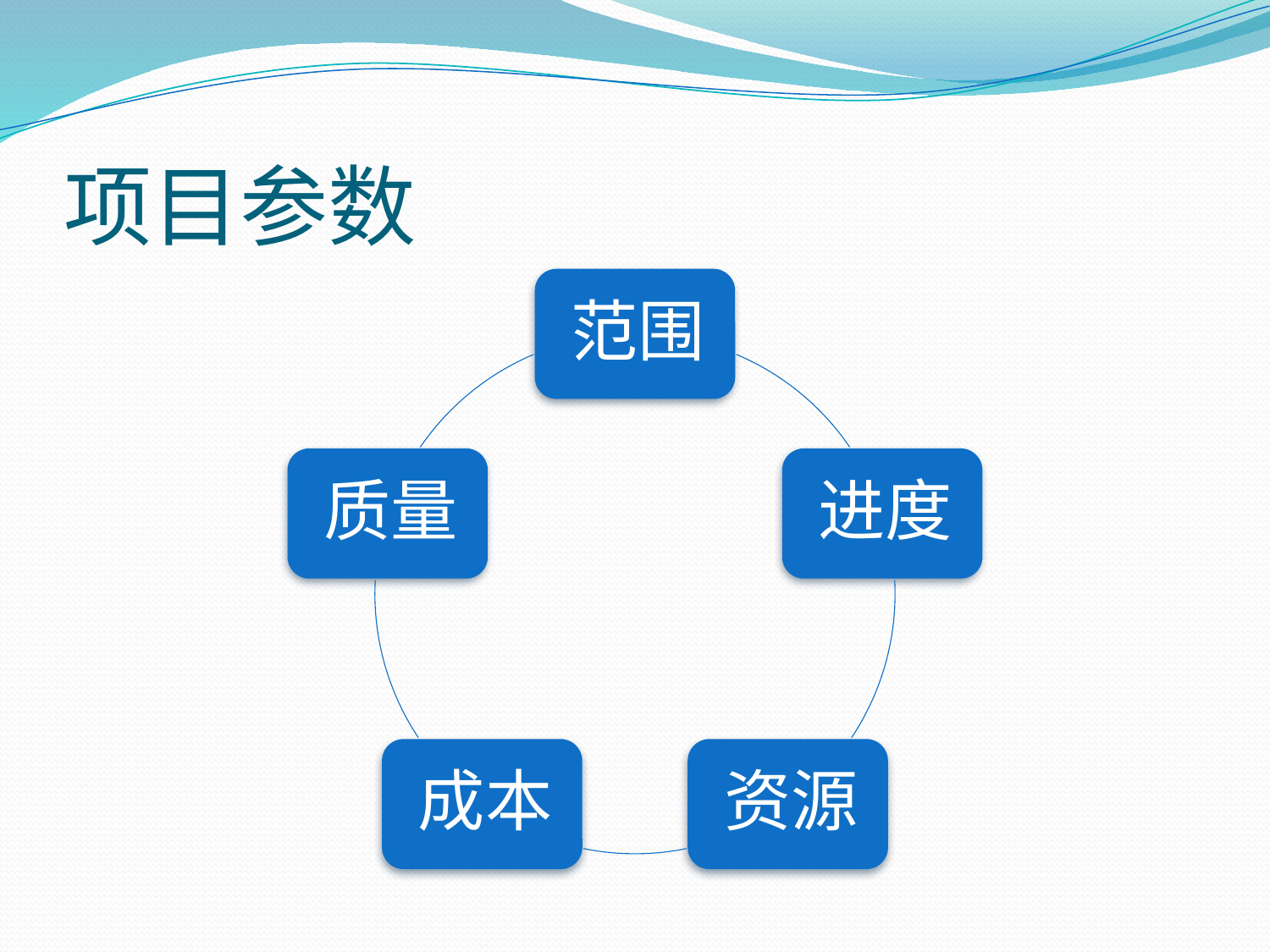

# 项目参数
范围
进度
资源
成本
质量